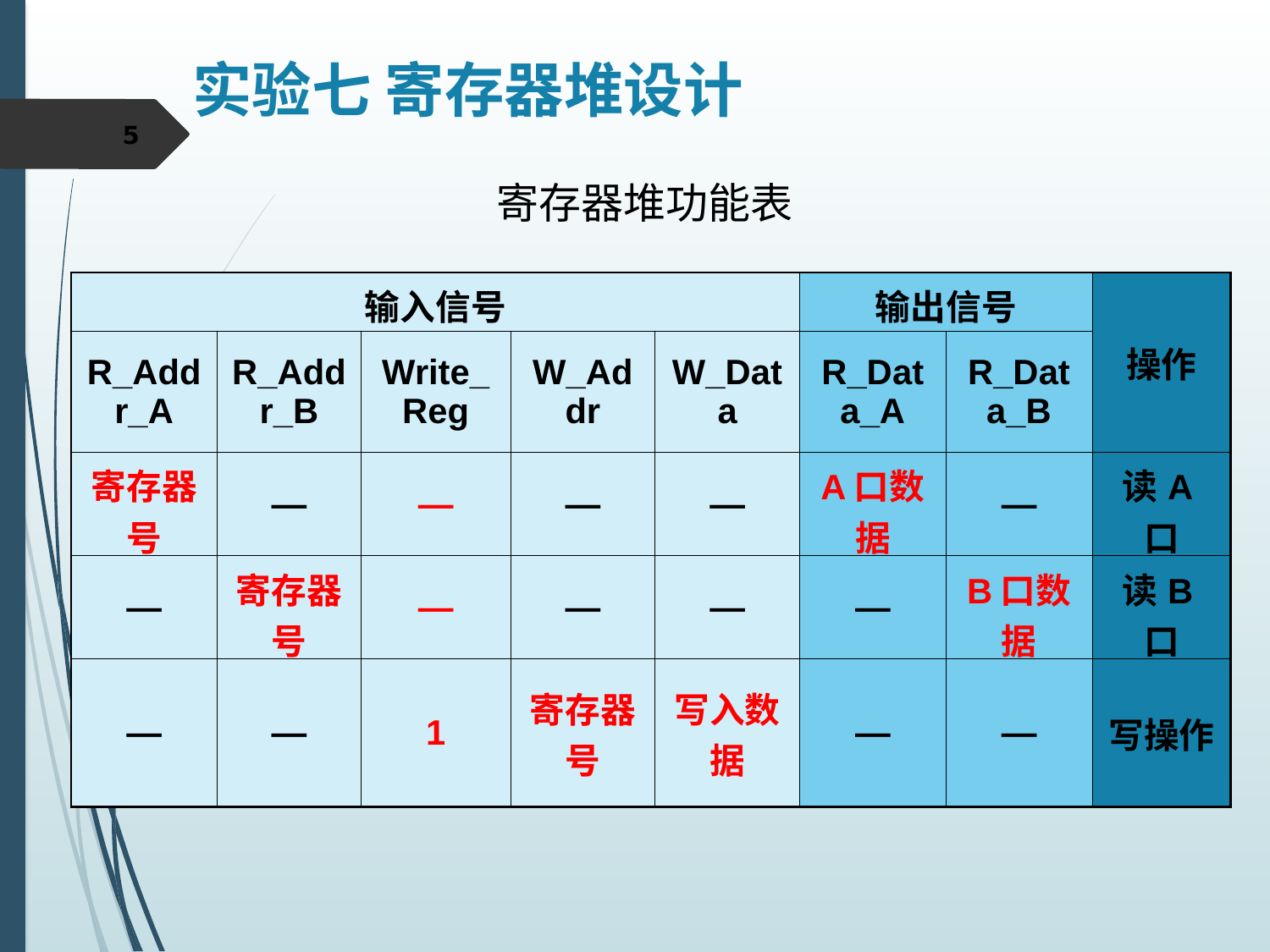

实验七 寄存器堆设计
5
寄存器堆功能表
| 输入信号 |  |  |  |  | 输出信号 |  | 操作 |
| --- | --- | --- | --- | --- | --- | --- | --- |
| R\_Addr\_A | R\_Addr\_B | Write\_Reg | W\_Addr | W\_Data | R\_Data\_A | R\_Data\_B |  |
| 寄存器号 | — | — | — | — | A口数据 | — | 读A口 |
| — | 寄存器号 | — | — | — | — | B口数据 | 读B口 |
| — | — | 1 | 寄存器号 | 写入数据 | — | — | 写操作 |